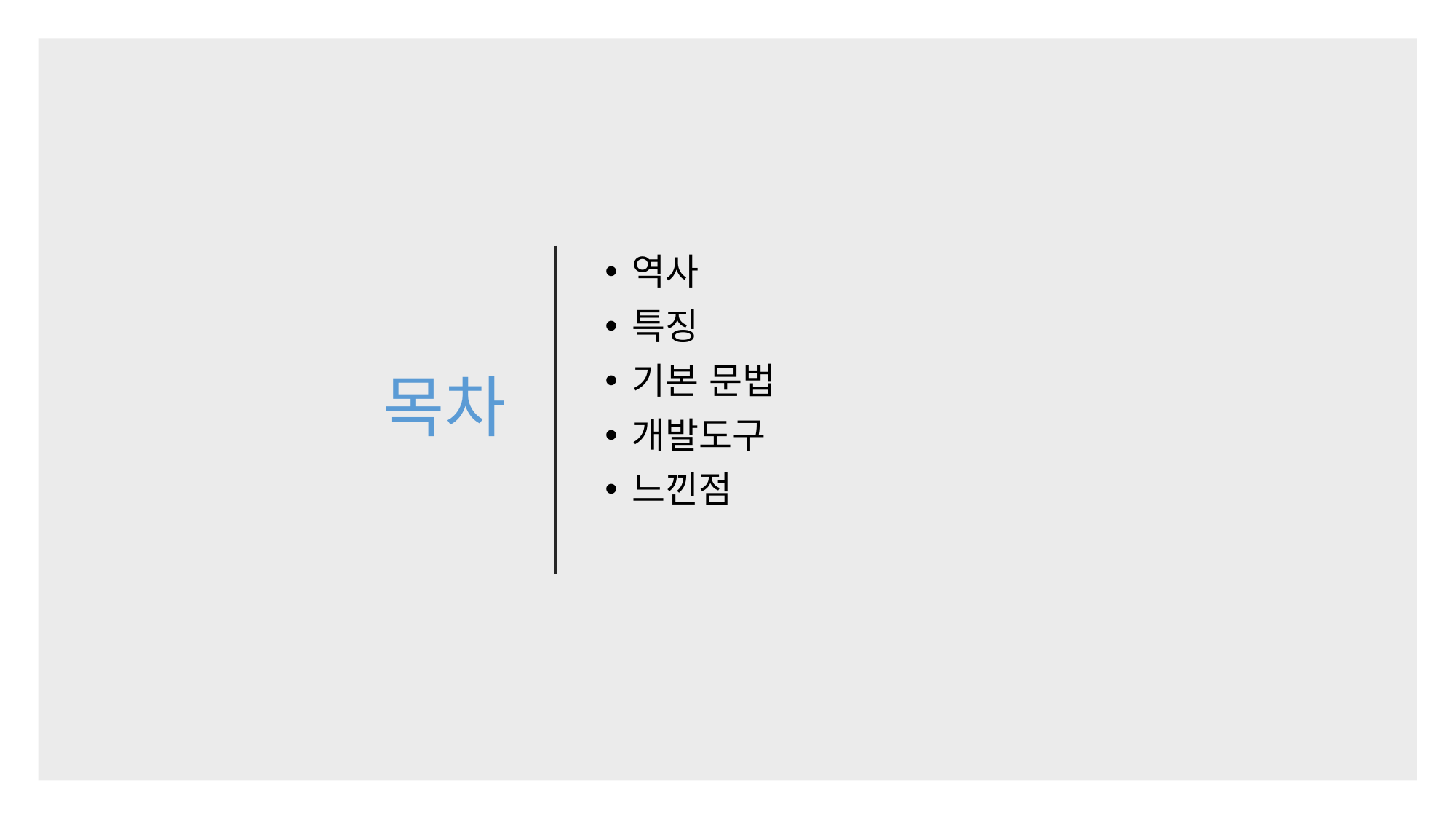

# 목차
역사
특징
기본 문법
개발도구
느낀점